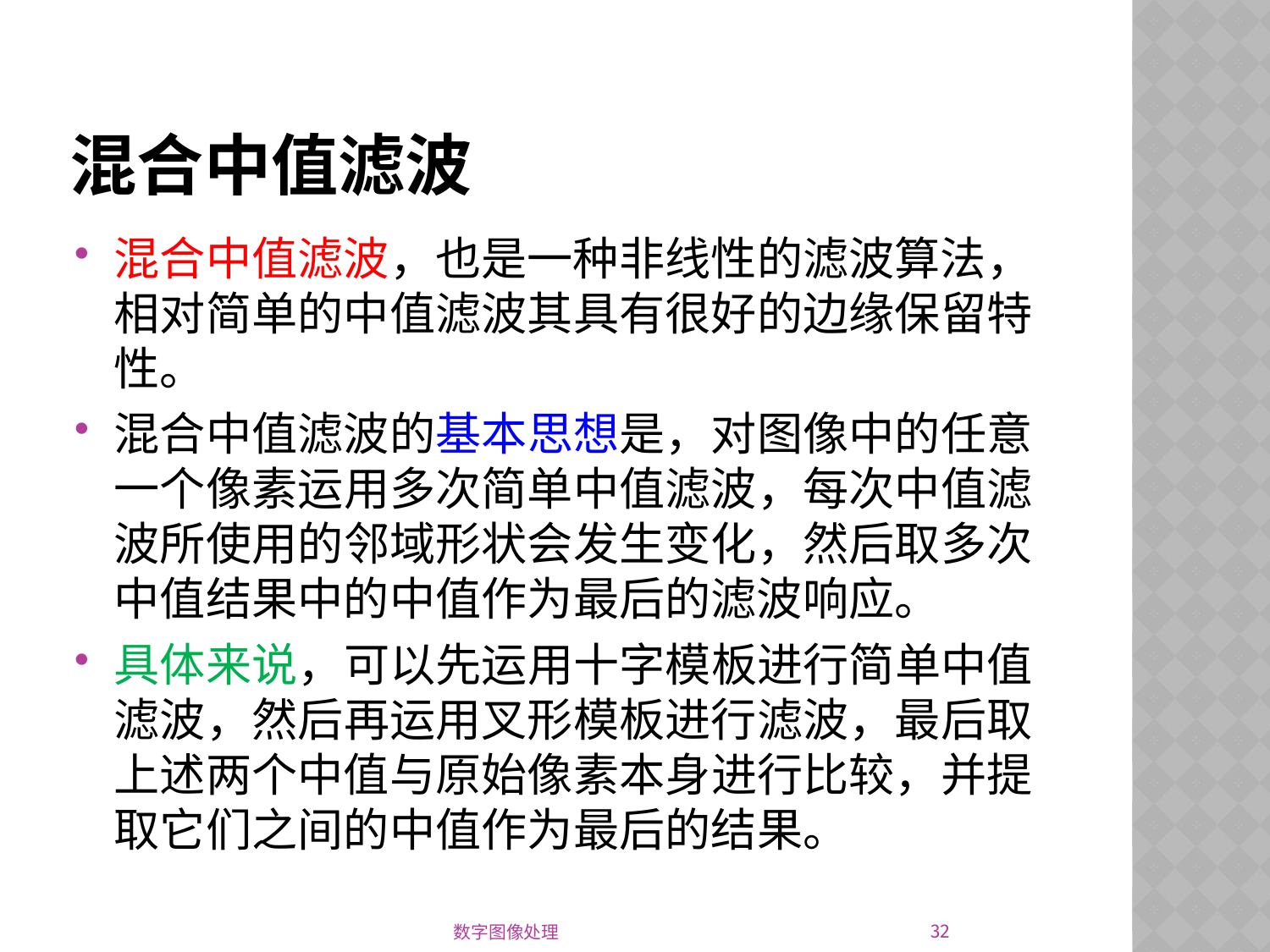

# 混合中值滤波
混合中值滤波，也是一种非线性的滤波算法，相对简单的中值滤波其具有很好的边缘保留特性。
混合中值滤波的基本思想是，对图像中的任意一个像素运用多次简单中值滤波，每次中值滤波所使用的邻域形状会发生变化，然后取多次中值结果中的中值作为最后的滤波响应。
具体来说，可以先运用十字模板进行简单中值滤波，然后再运用叉形模板进行滤波，最后取上述两个中值与原始像素本身进行比较，并提取它们之间的中值作为最后的结果。
32
数字图像处理